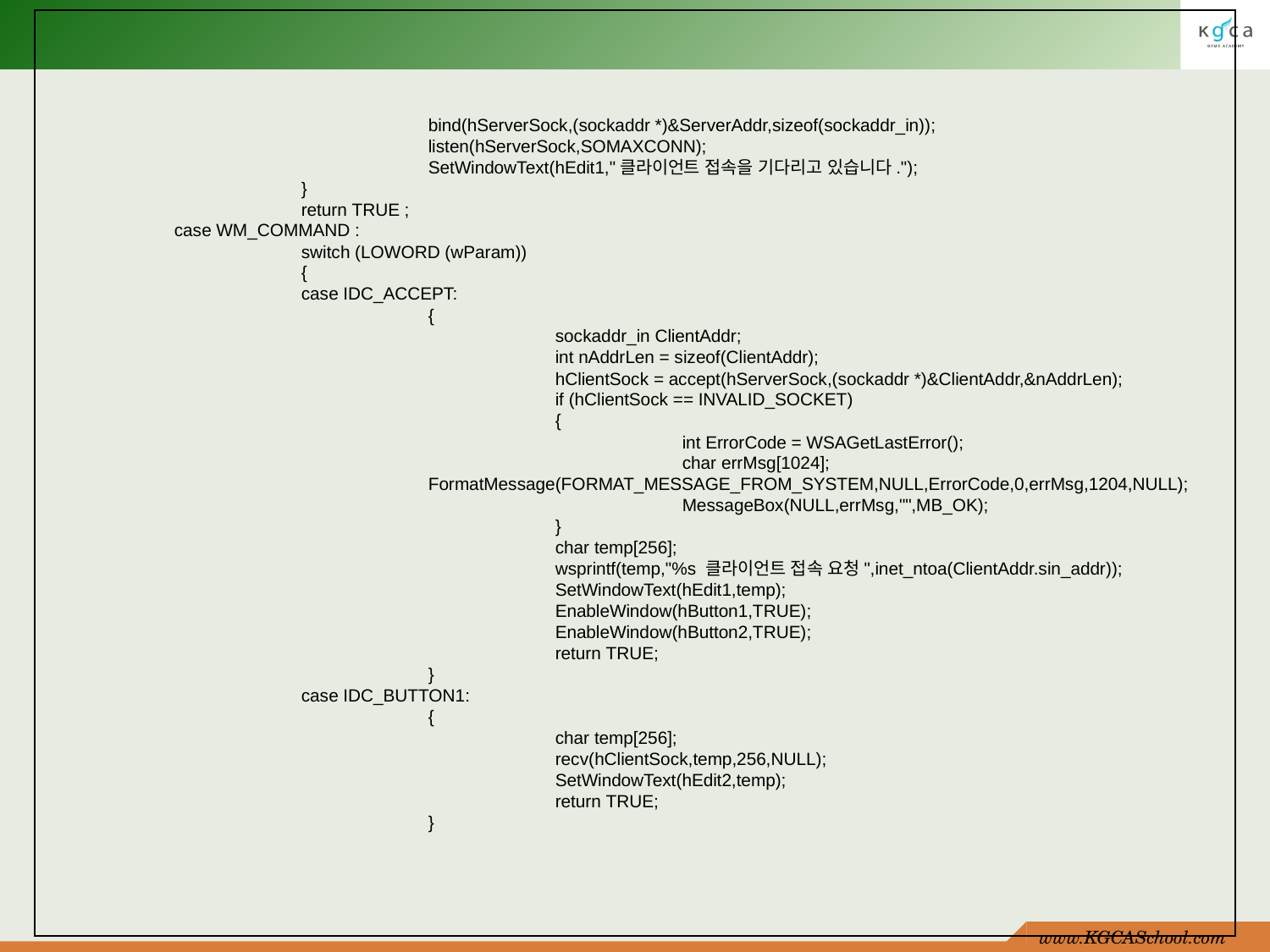

bind(hServerSock,(sockaddr *)&ServerAddr,sizeof(sockaddr_in));
			listen(hServerSock,SOMAXCONN);
			SetWindowText(hEdit1,"클라이언트 접속을 기다리고 있습니다.");
		}
		return TRUE ;
	case WM_COMMAND :
		switch (LOWORD (wParam))
		{
		case IDC_ACCEPT:
			{
				sockaddr_in ClientAddr;
				int nAddrLen = sizeof(ClientAddr);
				hClientSock = accept(hServerSock,(sockaddr *)&ClientAddr,&nAddrLen);
				if (hClientSock == INVALID_SOCKET)
				{
					int ErrorCode = WSAGetLastError();
					char errMsg[1024];
			FormatMessage(FORMAT_MESSAGE_FROM_SYSTEM,NULL,ErrorCode,0,errMsg,1204,NULL);
					MessageBox(NULL,errMsg,"",MB_OK);
				}
				char temp[256];
				wsprintf(temp,"%s 클라이언트 접속 요청",inet_ntoa(ClientAddr.sin_addr));
				SetWindowText(hEdit1,temp);
				EnableWindow(hButton1,TRUE);
				EnableWindow(hButton2,TRUE);
				return TRUE;
			}
		case IDC_BUTTON1:
			{
				char temp[256];
				recv(hClientSock,temp,256,NULL);
				SetWindowText(hEdit2,temp);
				return TRUE;
			}